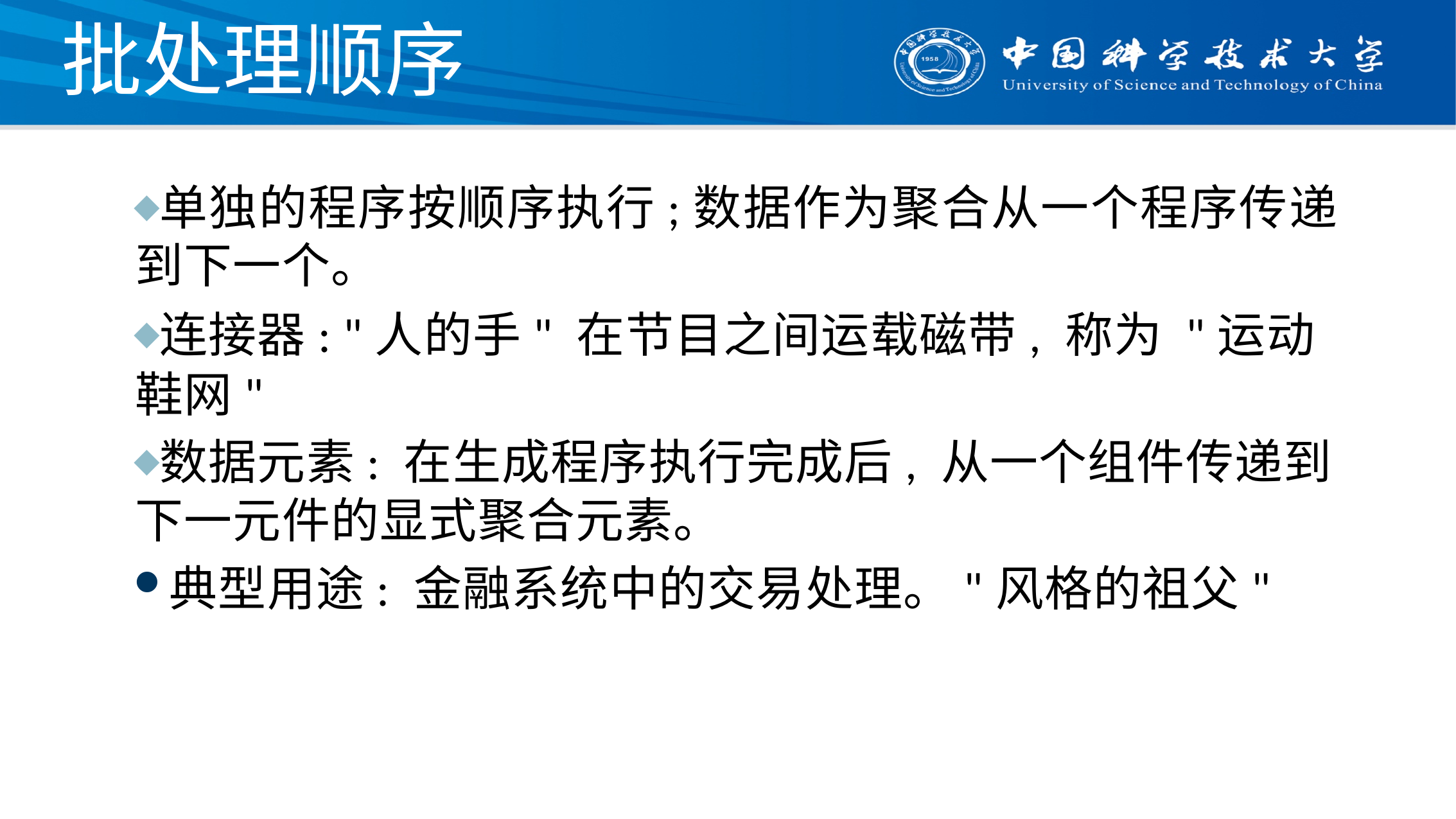

# 批处理顺序
单独的程序按顺序执行;数据作为聚合从一个程序传递到下一个。
连接器: "人的手" 在节目之间运载磁带, 称为 "运动鞋网"
数据元素: 在生成程序执行完成后, 从一个组件传递到下一元件的显式聚合元素。
典型用途: 金融系统中的交易处理。"风格的祖父"